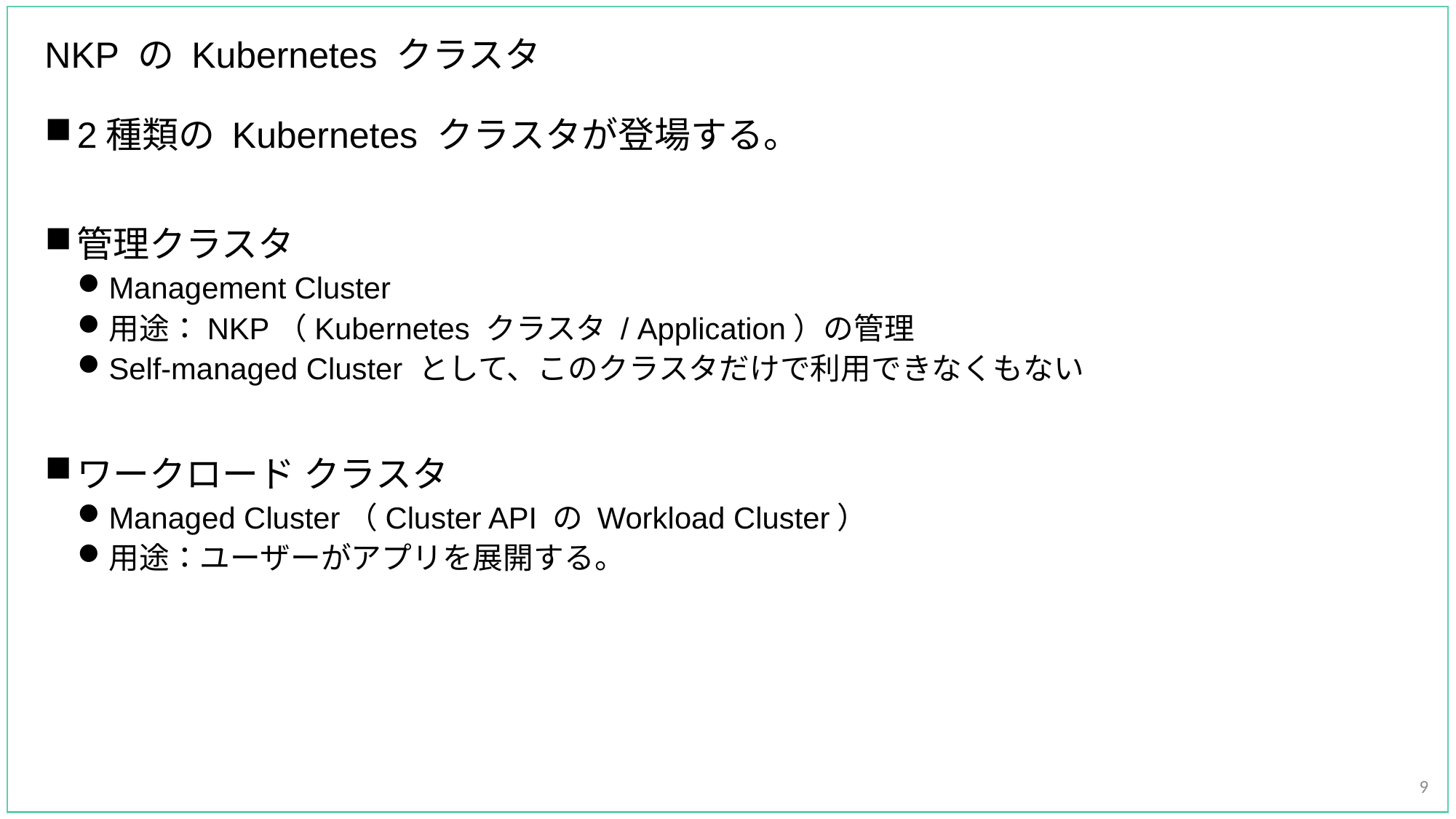

# NKP の Kubernetes クラスタ
2種類の Kubernetes クラスタが登場する。

管理クラスタ
Management Cluster
用途：NKP（Kubernetes クラスタ / Application）の管理
Self-managed Cluster として、このクラスタだけで利用できなくもない

ワークロード クラスタ
Managed Cluster（Cluster API の Workload Cluster）
用途：ユーザーがアプリを展開する。
9